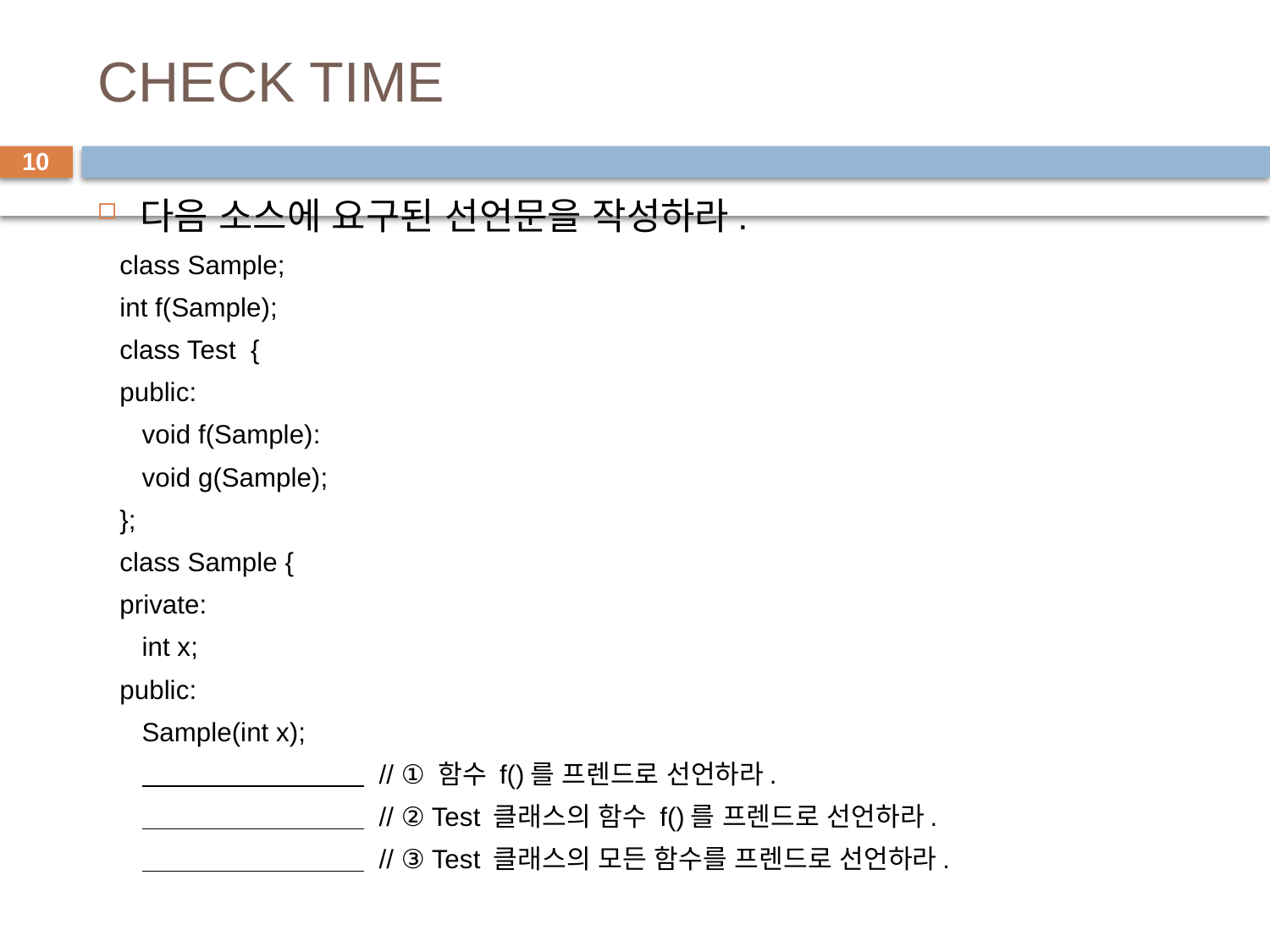

# CHECK TIME
10
다음 소스에 요구된 선언문을 작성하라.
   class Sample;
   int f(Sample);
   class Test  {
   public:
      void f(Sample):
      void g(Sample);
   };
   class Sample {
   private:
      int x;
   public:
      Sample(int x);
                                      // ① 함수 f()를 프렌드로 선언하라.
                                      // ② Test 클래스의 함수 f()를 프렌드로 선언하라.
                                      // ③ Test 클래스의 모든 함수를 프렌드로 선언하라.